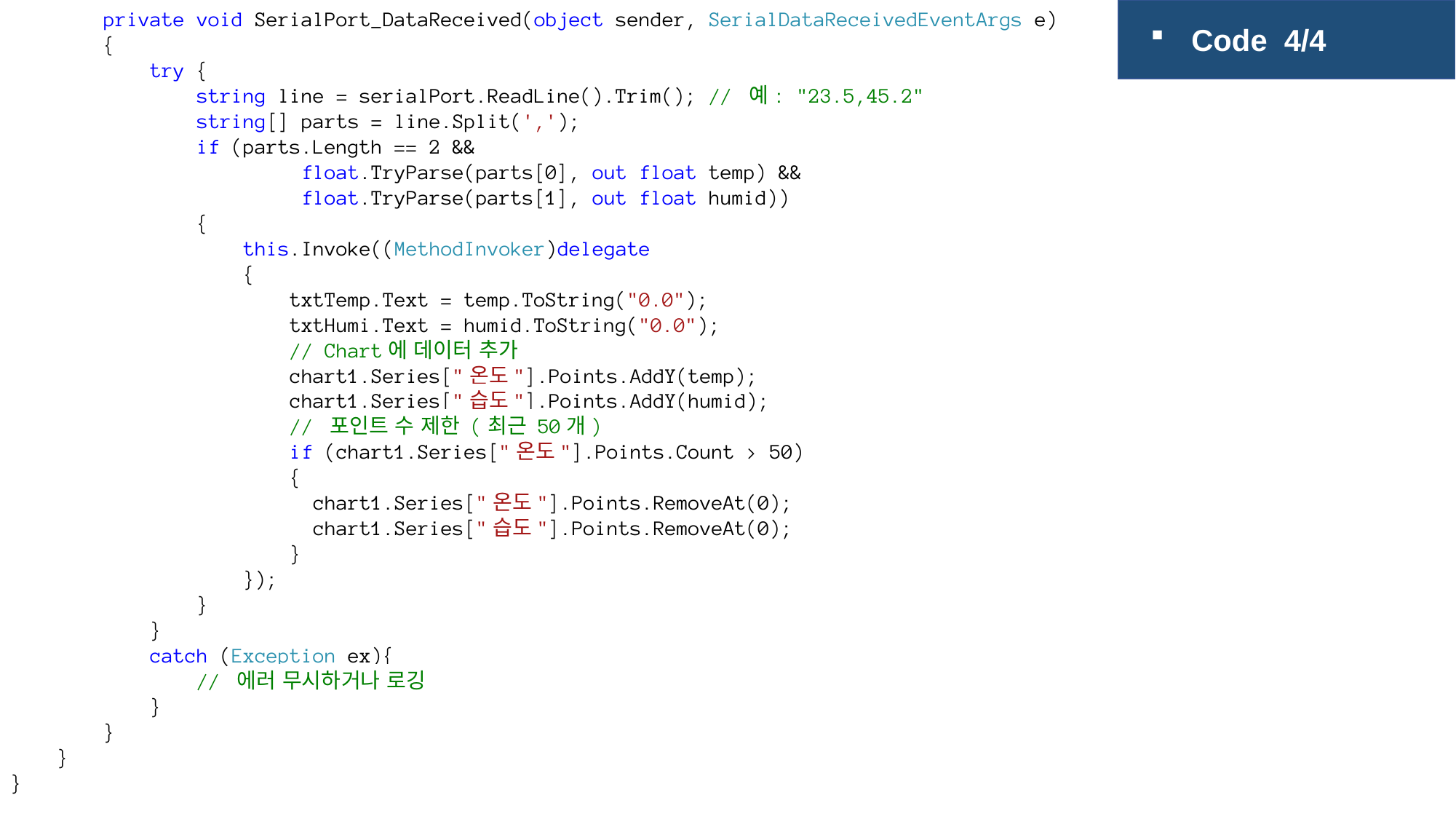

private void SerialPort_DataReceived(object sender, SerialDataReceivedEventArgs e)
        {
            try {
                string line = serialPort.ReadLine().Trim(); // 예: "23.5,45.2"
                string[] parts = line.Split(',');
                if (parts.Length == 2 &&
                         float.TryParse(parts[0], out float temp) &&
                         float.TryParse(parts[1], out float humid))
                {
                    this.Invoke((MethodInvoker)delegate
                    {
                        txtTemp.Text = temp.ToString("0.0");
                        txtHumi.Text = humid.ToString("0.0");
                        // Chart에 데이터 추가
                        chart1.Series["온도"].Points.AddY(temp);
                        chart1.Series["습도"].Points.AddY(humid);
                        // 포인트 수 제한 (최근 50개)
                        if (chart1.Series["온도"].Points.Count > 50)
                        {
                          chart1.Series["온도"].Points.RemoveAt(0);
                          chart1.Series["습도"].Points.RemoveAt(0);
                        }
                    });
                }
            }
            catch (Exception ex){
                // 에러 무시하거나 로깅
            }
        }
    }
}
Code  4/4